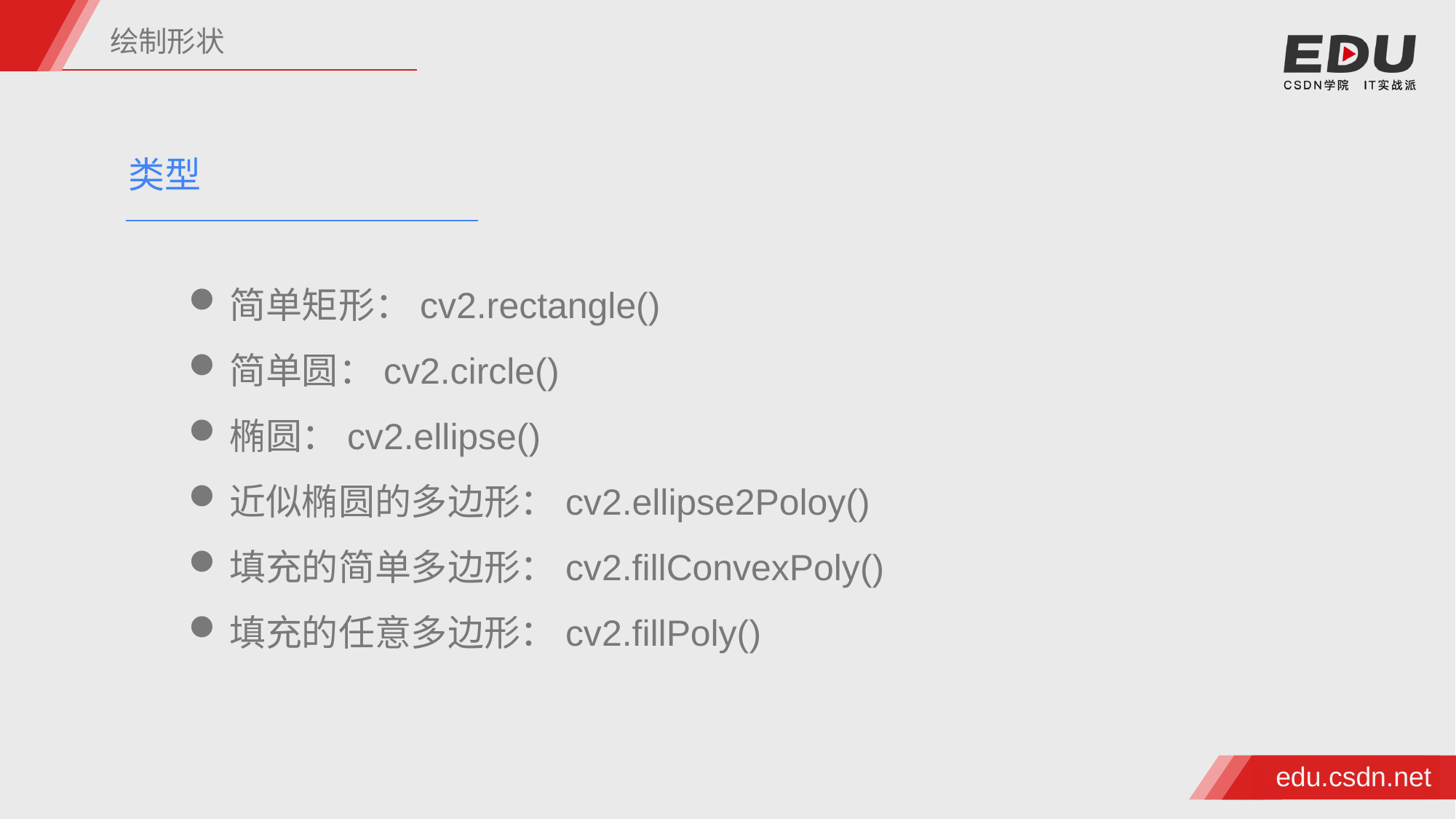

绘制形状
类型
简单矩形：cv2.rectangle()
简单圆：cv2.circle()
椭圆：cv2.ellipse()
近似椭圆的多边形：cv2.ellipse2Poloy()
填充的简单多边形：cv2.fillConvexPoly()
填充的任意多边形：cv2.fillPoly()